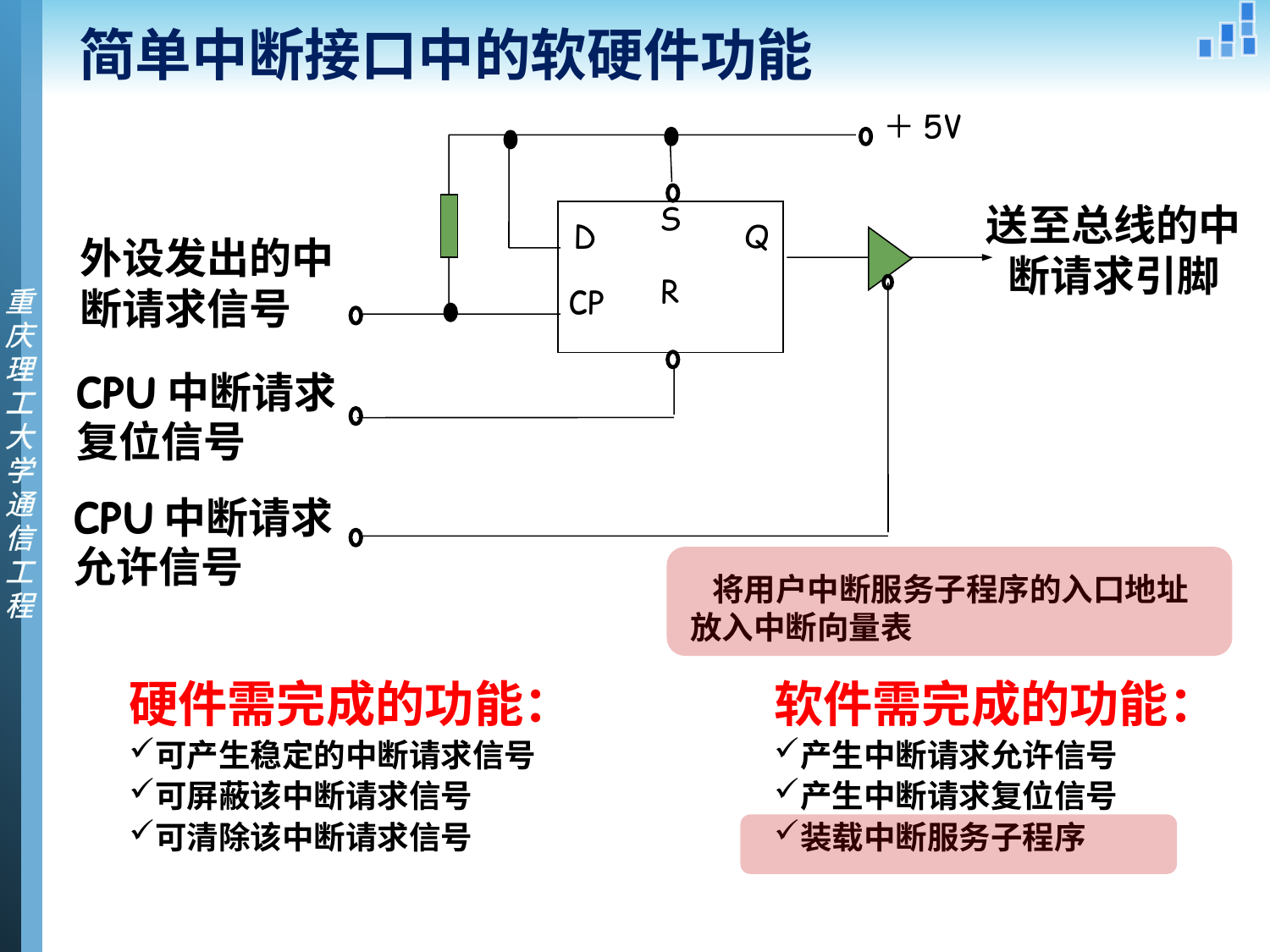

# 简单中断接口中的软硬件功能
＋5V

送至总线的中断请求引脚
S

R
D
Q
外设发出的中断请求信号

CP

CPU中断请求复位信号

CPU中断请求允许信号

  将用户中断服务子程序的入口地址放入中断向量表
硬件需完成的功能：
可产生稳定的中断请求信号
可屏蔽该中断请求信号
可清除该中断请求信号
软件需完成的功能：
产生中断请求允许信号
产生中断请求复位信号
装载中断服务子程序

27